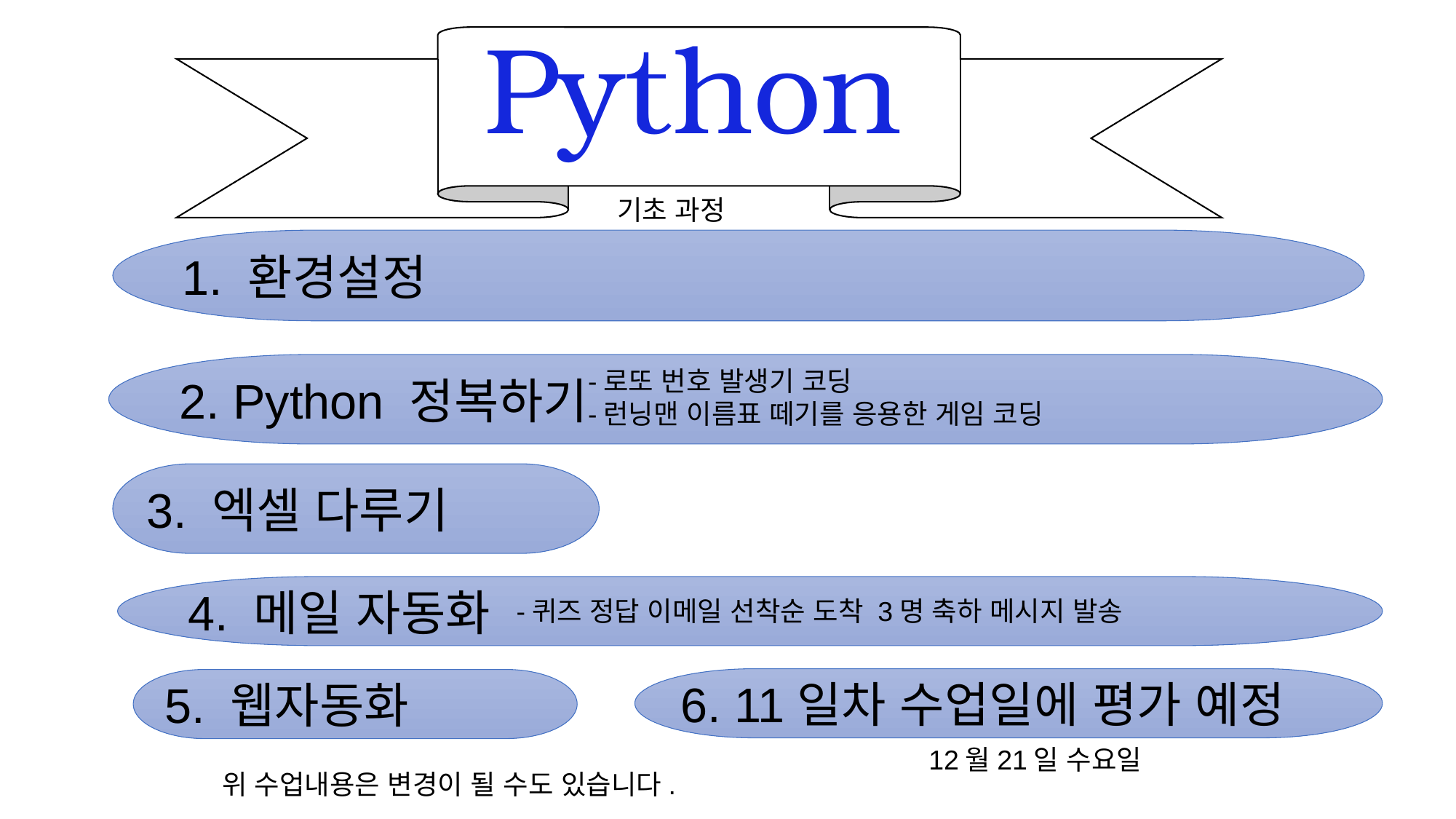

Python

기초 과정
1. 환경설정
2. Python 정복하기
-로또 번호 발생기 코딩
-런닝맨 이름표 떼기를 응용한 게임 코딩
3. 엑셀 다루기
4. 메일 자동화
-퀴즈 정답 이메일 선착순 도착 3명 축하 메시지 발송
6. 11일차 수업일에 평가 예정
5. 웹자동화
12월21일 수요일
위 수업내용은 변경이 될 수도 있습니다.